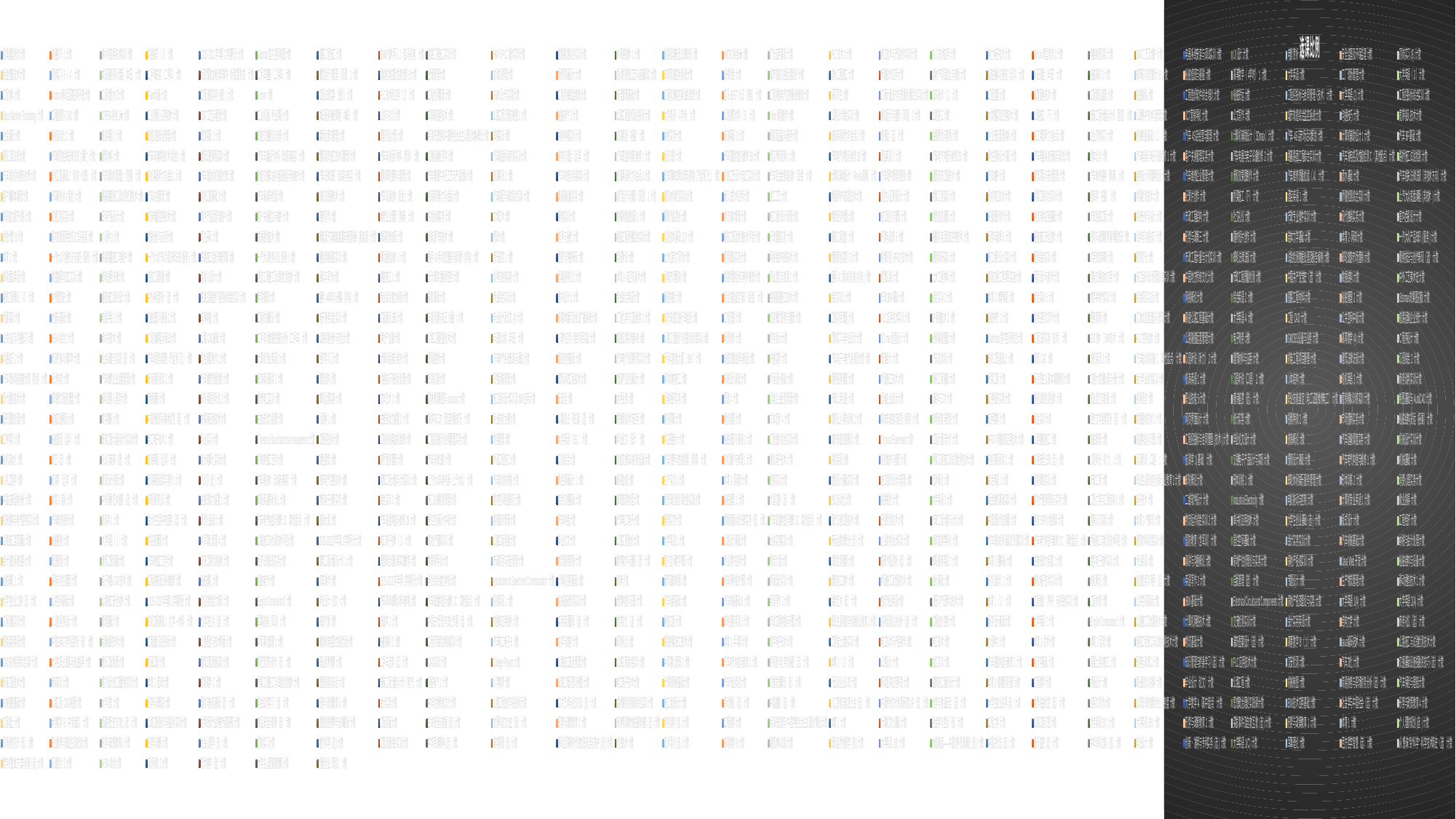

### Chart: 选课比例

| Category |  |
|---|---|
| 道具模型制作 计数 | 0.00010610079575596818 |
| 沟通技巧1 计数 | 0.00010610079575596818 |
| 单片机应用技术实训 计数 | 0.00010610079575596818 |
| 沟通技巧（3） 计数 | 0.00010610079575596818 |
| 2020-2021学年第2学期积分 计数 | 0.00010610079575596818 |
| Autocad室内空间制图 计数 | 0.00010610079575596818 |
| 道路工程施工 计数 | 0.00010610079575596818 |
| BMW技术导入2（宝马机电） 计数 | 0.00010610079575596818 |
| 道路工程施工实训 计数 | 0.00010610079575596818 |
| HMI与PLC操作实训 计数 | 0.00010610079575596818 |
| 道路勘测综合实训 计数 | 0.00010610079575596818 |
| IP网络技术1 计数 | 0.00010610079575596818 |
| 道路运输安全法律法规 计数 | 0.00010610079575596818 |
| MICRO系统★ 计数 | 0.00010610079575596818 |
| 灯光应用基础 计数 | 0.00010610079575596818 |
| PLC技术2 计数 | 0.00010610079575596818 |
| 电工技术与产品制作实训 计数 | 0.00010610079575596818 |
| PLC技术应用 计数 | 0.00010610079575596818 |
| 电力电子技术 计数 | 0.00010610079575596818 |
| Rhion 模型制作2 计数 | 0.00010610079575596818 |
| 电路制图实训 计数 | 0.00010610079575596818 |
| SMT工艺及维护 计数 | 0.00010610079575596818 |
| 电器系统安装与调试实训 计数 | 0.00010610079575596818 |
| UI设计 计数 | 0.00010610079575596818 |
| 电影赏析 计数 | 0.00010610079575596818 |
| 安全监理及环保监理 计数 | 0.00010610079575596818 |
| 顶岗实习(8) 计数 | 0.00010610079575596818 |
| 钣金修复技术 计数 | 0.00010610079575596818 |
| 顶岗实习6（4） 计数 | 0.00010610079575596818 |
| 本田服务顾问流程（本田） 计数 | 0.00010610079575596818 |
| 二手车拍卖（二手车） 计数 | 0.00010610079575596818 |
| 标致雪铁龙电动车模块（标致雪铁龙） 计数 | 0.00010610079575596818 |
| 二手车整备（二手车） 计数 | 0.00010610079575596818 |
| 餐饮运行与管理（双语）1 计数 | 0.00010610079575596818 |
| 发动机电控及性能检测B 计数 | 0.00010610079575596818 |
| 仓储管理 计数 | 0.00010610079575596818 |
| 发动机原理 计数 | 0.00010610079575596818 |
| 场景原画设计 计数 | 0.00010610079575596818 |
| 发动机铸造工艺与装备调试 计数 | 0.00010610079575596818 |
| 车辆驾驶控制系统 计数 | 0.00010610079575596818 |
| 法律综合 计数 | 0.00010610079575596818 |
| 城市轨道交通运营组织 计数 | 0.00010610079575596818 |
| 防水工程施工 计数 | 0.00010610079575596818 |
| 传感技术应用 计数 | 0.00010610079575596818 |
| 房地产项目选址与规划 计数 | 0.00010610079575596818 |
| 船舶操纵与避碰（远洋） 计数 | 0.00010610079575596818 |
| 丰田底盘（丰田） 计数 | 0.00010610079575596818 |
| 船舶辅机3 计数 | 0.00010610079575596818 |
| 概率论与数理统计B 计数 | 0.00010610079575596818 |
| 船舶值班与避碰 计数 | 0.00010610079575596818 |
| 高等数学（4学时）1 计数 | 0.00010610079575596818 |
| 大学英语 计数 | 0.00010610079575596818 |
| 工厂现场管理 计数 | 0.00010610079575596818 |
| 大学英语（3） 计数 | 0.00010610079575596818 |
| 工程材料 计数 | 0.00010610079575596818 |
| Android移动互联应用开发 计数 | 0.00010610079575596818 |
| 工程地质水文 计数 | 0.00010610079575596818 |
| Flash动画 计数 | 0.00010610079575596818 |
| 工程法规实务(造价) 计数 | 0.00010610079575596818 |
| lumion 计数 | 0.00010610079575596818 |
| 工程法规实务（造价） 计数 | 0.00010610079575596818 |
| PLC技术及应用（2） 计数 | 0.00010610079575596818 |
| 工程合同管理 计数 | 0.00010610079575596818 |
| SMB设计与实践 计数 | 0.00010610079575596818 |
| 工程机械底盘维修 计数 | 0.00010610079575596818 |
| 安全管理基础 计数 | 0.00010610079575596818 |
| 工程机械电控柴油机维修 计数 | 0.00010610079575596818 |
| 宝马BEST-认证（机电） 计数 | 0.00010610079575596818 |
| 工程机械电气控制系统维修 计数 | 0.00010610079575596818 |
| 采风写生 计数 | 0.00010610079575596818 |
| 工程计量支付与质量检测综合实训 计数 | 0.00010610079575596818 |
| 叉车操作（3） 计数 | 0.00010610079575596818 |
| 工程监理 计数 | 0.00010610079575596818 |
| 成套配电技术 计数 | 0.00010610079575596818 |
| 工程建设监理 计数 | 0.00010610079575596818 |
| 船舶操纵 计数 | 0.00010610079575596818 |
| 工程造价软件综合培训 计数 | 0.00010610079575596818 |
| 船舶货运 计数 | 0.00010610079575596818 |
| 工程招投标与合同管理（技术） 计数 | 0.00010610079575596818 |
| 大学英语(2) 计数 | 0.00010610079575596818 |
| 工程招投标综合实训 计数 | 0.00010610079575596818 |
| Basic Machine Technology 计数 | 0.00010610079575596818 |
| 工程制图与CAD 计数 | 0.00010610079575596818 |
| OPERA系统1★ 计数 | 0.00010610079575596818 |
| 工业机器人应用技术 计数 | 0.00010610079575596818 |
| SMT工艺与管理 计数 | 0.00010610079575596818 |
| 工业机器人专业英语 计数 | 0.00010610079575596818 |
| 本田服务系统课程（本田） 计数 | 0.00010610079575596818 |
| 公关与礼仪 计数 | 0.00010610079575596818 |
| 车联网应用技术 计数 | 0.00010610079575596818 |
| 公路工程识图与制图1 计数 | 0.00010610079575596818 |
| 船舶电气3 计数 | 0.00010610079575596818 |
| 公路工程造价及招投标 计数 | 0.00010610079575596818 |
| 大学英语（4学分） 计数 | 0.00010610079575596818 |
| 公路建筑材料（5） 计数 | 0.00010610079575596818 |
| rhino模型制作 计数 | 0.00010610079575596818 |
| 公路设计综合实训 计数 | 0.00010610079575596818 |
| 餐饮运行与管理（双语）2 计数 | 0.00010610079575596818 |
| 公路施工 计数 | 0.00010610079575596818 |
| 大数据实现应用技术 计数 | 0.00010610079575596818 |
| 公路施工（下） 计数 | 0.00010610079575596818 |
| 安装工程计量与计价（管道） 计数 | 0.00010610079575596818 |
| 公路养护技术与管理 计数 | 0.00010610079575596818 |
| ICT营销导论 计数 | 0.00010610079575596818 |
| 公文写作 计数 | 0.00010610079575596818 |
| 城市轨道综合监控系统 计数 | 0.00010610079575596818 |
| 沟通技巧 计数 | 0.00010610079575596818 |
| 宽带接入技术 计数 | 0.00010610079575596818 |
| 社会调研 计数 | 0.00010610079575596818 |
| 轮机自动化2 计数 | 0.00010610079575596818 |
| 旅游英语1 计数 | 0.00010610079575596818 |
| 轨道交通安全管理 计数 | 0.00010610079575596818 |
| 旅游英语2 计数 | 0.00010610079575596818 |
| 轨道交通通信与信号 计数 | 0.00010610079575596818 |
| 卖场运营与管理 计数 | 0.00010610079575596818 |
| 国际货运代理 计数 | 0.00010610079575596818 |
| 毛泽东思想和中国特色社会主义理论体系概论 计数 | 0.00010610079575596818 |
| 焊接实训 计数 | 0.00010610079575596818 |
| 纳税申报实训 计数 | 0.00010610079575596818 |
| 航海英语（拓展） 计数 | 0.00010610079575596818 |
| 纳税实务 计数 | 0.00010610079575596818 |
| 航海英语3 计数 | 0.00010610079575596818 |
| 葡萄酒品鉴与服务 计数 | 0.00010610079575596818 |
| 航海英语听力与会话2 计数 | 0.00010610079575596818 |
| 普通话（选） 计数 | 0.00010610079575596818 |
| 会展策划与营销 计数 | 0.00010610079575596818 |
| 企业安全管理体系 计数 | 0.00010610079575596818 |
| 机工英语听力与会话 计数 | 0.00010610079575596818 |
| 企业顶岗实习 计数 | 0.00010610079575596818 |
| 机械制造基础（1） 计数 | 0.00010610079575596818 |
| 汽车4S店经营与管理 计数 | 0.00010610079575596818 |
| 计算机辅助设计（3Dmax） 计数 | 0.00010610079575596818 |
| 汽车4S店市场活动策划 计数 | 0.00010610079575596818 |
| 计算机辅助设计1 计数 | 0.00010610079575596818 |
| 汽车BP基础 计数 | 0.00010610079575596818 |
| 建设工程法规 计数 | 0.00010610079575596818 |
| 汽车保险相关法律法规(保险) 计数 | 0.00010610079575596818 |
| 建筑材料 计数 | 0.00010610079575596818 |
| 汽车车身焊接技术(钣金) 计数 | 0.00010610079575596818 |
| 建筑识图课程实训 计数 | 0.00010610079575596818 |
| 汽车车身运行材料（改装与美容） 计数 | 0.00010610079575596818 |
| 建筑装饰施工技术及管理 计数 | 0.00010610079575596818 |
| 汽车车身运行材料（喷涂） 计数 | 0.00010610079575596818 |
| 交通运输经济学 计数 | 0.00010610079575596818 |
| 汽车底盘拆装专周实训 计数 | 0.00010610079575596818 |
| 结构与货运（远洋） 计数 | 0.00010610079575596818 |
| 汽车底盘构造与维修1 计数 | 0.00010610079575596818 |
| 经济法规 计数 | 0.00010610079575596818 |
| 汽车底盘构造与维修1B 计数 | 0.00010610079575596818 |
| 酒店市场营销☆ 计数 | 0.00010610079575596818 |
| 汽车电气构造与维修1B 计数 | 0.00010610079575596818 |
| 酒店英语2 计数 | 0.00010610079575596818 |
| 汽车电气构造与维修2B 计数 | 0.00010610079575596818 |
| 居住空间设计初级 计数 | 0.00010610079575596818 |
| 汽车电器系统安装与调试 计数 | 0.00010610079575596818 |
| 剧本创作 计数 | 0.00010610079575596818 |
| 汽车电器与电子设备检修1 计数 | 0.00010610079575596818 |
| 客户关系管理实务 计数 | 0.00010610079575596818 |
| 汽车电器与电子设备检修2 计数 | 0.00010610079575596818 |
| 路基路面工程综合实训 计数 | 0.00010610079575596818 |
| 汽车发电控及性能检测C（其他起点） 计数 | 0.00010610079575596818 |
| 路桥施工试验检测 计数 | 0.00010610079575596818 |
| 汽车发动机构造与检修 计数 | 0.00010610079575596818 |
| 轮机工程基础2（机构+仪表） 计数 | 0.00010610079575596818 |
| 汽车发动机管理上（竞赛） 计数 | 0.00010610079575596818 |
| 轮机英语听力与会话1 计数 | 0.00010610079575596818 |
| 汽车发动机机械及检修 计数 | 0.00010610079575596818 |
| 轨道交通车站机电设备运行与维护 计数 | 0.00010610079575596818 |
| 汽车法律法规（改装与美容） 计数 | 0.00010610079575596818 |
| 国际邮轮服务与管理 计数 | 0.00010610079575596818 |
| 汽车覆盖件冲压工艺与产品检验 计数 | 0.00010610079575596818 |
| 航海英语2 计数 | 0.00010610079575596818 |
| 汽车构造与拆装实训 计数 | 0.00010610079575596818 |
| 航海英语听力与会话3 计数 | 0.00010610079575596818 |
| 汽车简单故障诊断与排除（汽运专门化） 计数 | 0.00010610079575596818 |
| 机械工艺设计与加工实训 计数 | 0.00010610079575596818 |
| 汽车铝合金修复技术（钣金） 计数 | 0.00010610079575596818 |
| 计算机辅助设计（Revita建模） 计数 | 0.00010610079575596818 |
| 汽车配件管理与营销 计数 | 0.00010610079575596818 |
| 建筑安防工程技术 计数 | 0.00010610079575596818 |
| 汽车维护 计数 | 0.00010610079575596818 |
| 建筑项目与安全管理 计数 | 0.00010610079575596818 |
| 汽车维修接待（精典） 计数 | 0.00010610079575596818 |
| 结构设计原理课程设计 计数 | 0.00010610079575596818 |
| 汽车维修企业管理 计数 | 0.00010610079575596818 |
| 景观效果图制作 计数 | 0.00010610079575596818 |
| 汽车维修质量检验（4） 计数 | 0.00010610079575596818 |
| 酒水基础 计数 | 0.00010610079575596818 |
| 汽车相关法律法规（非技术方向） 计数 | 0.00010610079575596818 |
| 客户端脚本编程 计数 | 0.00010610079575596818 |
| 汽车新技术(保险) 计数 | 0.00010610079575596818 |
| 路基路面施工及试验检测技术 计数 | 0.00010610079575596818 |
| 汽车站务管理 计数 | 0.00010610079575596818 |
| 轮机工程基础3 计数 | 0.00010610079575596818 |
| 汽车装调与检验 计数 | 0.00010610079575596818 |
| 轨道交通新技术 计数 | 0.00010610079575596818 |
| 汽车装潢技术(钣金) 计数 | 0.00010610079575596818 |
| 航海英语听力与会话 计数 | 0.00010610079575596818 |
| 汽车装配与调试综合实训 计数 | 0.00010610079575596818 |
| 集装箱运输实务 计数 | 0.00010610079575596818 |
| 前厅运行与管理（双语）2 计数 | 0.00010610079575596818 |
| 建筑材料检测实训 计数 | 0.00010610079575596818 |
| 嵌入式技术应用 计数 | 0.00010610079575596818 |
| 金工工艺 计数 | 0.00010610079575596818 |
| 桥涵养护与加固技术 计数 | 0.00010610079575596818 |
| 居住小区景观设计 计数 | 0.00010610079575596818 |
| 桥梁工程实训 计数 | 0.00010610079575596818 |
| 轮机电工技术 计数 | 0.00010610079575596818 |
| 桥梁工程综合实训 计数 | 0.00010610079575596818 |
| 航海学（拓展） 计数 | 0.00010610079575596818 |
| 桥梁检测技术 计数 | 0.00010610079575596818 |
| 纪录片创作 计数 | 0.00010610079575596818 |
| 桥梁施工（下） 计数 | 0.00010610079575596818 |
| 酒店英语1 计数 | 0.00010610079575596818 |
| 桥隧检测综合实训 计数 | 0.00010610079575596818 |
| 上汽大众底盘课程(非技术) 计数 | 0.00010610079575596818 |
| 求职能力提升训练 计数 | 0.00010610079575596818 |
| 交通工程实务 计数 | 0.00010610079575596818 |
| 日用产品设计 计数 | 0.00010610079575596818 |
| 机床电器控制技术 计数 | 0.00010610079575596818 |
| 软件产品运营与维护 计数 | 0.00010610079575596818 |
| 客户关系建立与维护 计数 | 0.00010610079575596818 |
| 商务写作 计数 | 0.00010610079575596818 |
| 维修企业管理（精典） 计数 | 0.00010610079575596818 |
| 综合运输实务 计数 | 0.00010610079575596818 |
| 文体艺术 计数 | 0.00010610079575596818 |
| 摄像实训 计数 | 0.00010610079575596818 |
| 物联网数据处理1 计数 | 0.00010610079575596818 |
| 摄影作品赏析 计数 | 0.00010610079575596818 |
| 物流成本管理 计数 | 0.00010610079575596818 |
| 施工组织设计原理 计数 | 0.00010610079575596818 |
| 物流经济地理 计数 | 0.00010610079575596818 |
| 施工组织与管理 计数 | 0.00010610079575596818 |
| 物流信息管理 计数 | 0.00010610079575596818 |
| 矢量图形制作 计数 | 0.00010610079575596818 |
| 物流与供应链基础 计数 | 0.00010610079575596818 |
| 市政道路工程 计数 | 0.00010610079575596818 |
| 系统分析与设计 计数 | 0.00010610079575596818 |
| 市政工程结构 计数 | 0.00010610079575596818 |
| 社交礼仪 计数 | 0.00010610079575596818 |
| 市政专业软件实训 计数 | 0.00010610079575596818 |
| 现代推销实务 计数 | 0.00010610079575596818 |
| 室内色彩设计 计数 | 0.00010610079575596818 |
| 线性代数B 计数 | 0.00010610079575596818 |
| 室内效果图手绘技法之马克笔 计数 | 0.00010610079575596818 |
| 小语种3 计数 | 0.00010610079575596818 |
| 数据分析与应用 计数 | 0.00010610079575596818 |
| 写生采风 计数 | 0.00010610079575596818 |
| 数据通信技术 计数 | 0.00010610079575596818 |
| 新能源汽车储能装置与管理系统(新能源) 计数 | 0.00010610079575596818 |
| 数码影像处理 计数 | 0.00010610079575596818 |
| 新能源汽车技术 计数 | 0.00010610079575596818 |
| 思政 计数 | 0.00010610079575596818 |
| 信号与系统 计数 | 0.00010610079575596818 |
| 隧道工程测量综合实训 计数 | 0.00010610079575596818 |
| 信息技术基础1(2) 计数 | 0.00010610079575596818 |
| 隧道工程及检测技术评定 计数 | 0.00010610079575596818 |
| 行政管理实务 计数 | 0.00010610079575596818 |
| 隧道工程造价 计数 | 0.00010610079575596818 |
| 形势与政策5 计数 | 0.00010610079575596818 |
| 隧道机电及组态控制技术 计数 | 0.00010610079575596818 |
| 形势与政策6 计数 | 0.00010610079575596818 |
| 隧道施工安全技术 计数 | 0.00010610079575596818 |
| 形势与政策教育春季重修班 计数 | 0.00010610079575596818 |
| 谈判与沟通技巧 计数 | 0.00010610079575596818 |
| 形势与政策三 计数 | 0.00010610079575596818 |
| 题材短片创作 计数 | 0.00010610079575596818 |
| 岩体力学基础 计数 | 0.00010610079575596818 |
| 体育2-网球 计数 | 0.00010610079575596818 |
| 一汽大众产品知识(服务) 计数 | 0.00010610079575596818 |
| 体育3 计数 | 0.00010610079575596818 |
| 一汽大众沟通方法与技巧(服务) 计数 | 0.00010610079575596818 |
| 铁路路基施工与维护 计数 | 0.00010610079575596818 |
| 一汽大众汽车涉及法律法规(服务) 计数 | 0.00010610079575596818 |
| 铁路施工组织与概预算 计数 | 0.00010610079575596818 |
| 一汽大众商务礼仪(服务) 计数 | 0.00010610079575596818 |
| 通信网络组态实训 计数 | 0.00010610079575596818 |
| 移动通信技术2 计数 | 0.00010610079575596818 |
| 通用A3手动变速器与驱动桥(机电) 计数 | 0.00010610079575596818 |
| 音乐鉴赏1 计数 | 0.00010610079575596818 |
| 透视与快速表现 计数 | 0.00010610079575596818 |
| 英语听说 计数 | 0.00010610079575596818 |
| 土木应用文写作 计数 | 0.00010610079575596818 |
| 营销策划实务 计数 | 0.00010610079575596818 |
| 网络综合布线技术 计数 | 0.00010610079575596818 |
| 营销策划实务(3) 计数 | 0.00010610079575596818 |
| 射频识别(RFID)技术 计数 | 0.00010610079575596818 |
| 营销调研实训 计数 | 0.00010610079575596818 |
| 施工组织设计实训 计数 | 0.00010610079575596818 |
| 营销综合实训 计数 | 0.00010610079575596818 |
| 实用旅游审美 计数 | 0.00010610079575596818 |
| 影视灯光 计数 | 0.00010610079575596818 |
| 市政工程计量与计价实训 计数 | 0.00010610079575596818 |
| 邮轮法律法规 计数 | 0.00010610079575596818 |
| 试验检测数据处理及报告编制 计数 | 0.00010610079575596818 |
| 邮轮旅游市场营销 计数 | 0.00010610079575596818 |
| 蜀绣技法与创作表现（选） 计数 | 0.00010610079575596818 |
| 邮轮面试英语 计数 | 0.00010610079575596818 |
| 数控编程与加工实训 计数 | 0.00010610079575596818 |
| 邮轮适用法律 计数 | 0.00010610079575596818 |
| 隧道工程测量 计数 | 0.00010610079575596818 |
| 游戏UI设计 计数 | 0.00010610079575596818 |
| 隧道工程施工及试验检测技术 计数 | 0.00010610079575596818 |
| 阅读与写作 计数 | 0.00010610079575596818 |
| 隧道施工1 计数 | 0.00010610079575596818 |
| 云计算综合案例应用 计数 | 0.00010610079575596818 |
| 谈判与推销实务 计数 | 0.00010610079575596818 |
| 运输服务礼仪 计数 | 0.00010610079575596818 |
| 体育2-自卫防身术 计数 | 0.00010610079575596818 |
| 运输市场营销 计数 | 0.00010610079575596818 |
| 铁路桥隧检测与养护维修 计数 | 0.00010610079575596818 |
| 职业定位与发展2 计数 | 0.00010610079575596818 |
| 通用A1发动机机械(机电) 计数 | 0.00010610079575596818 |
| 智慧公路 计数 | 0.00010610079575596818 |
| 土木工程材料 计数 | 0.00010610079575596818 |
| 智能交通工程项目实施 计数 | 0.00010610079575596818 |
| 网页设计与制作 计数 | 0.00010610079575596818 |
| 智能交通技术应用 计数 | 0.00010610079575596818 |
| 施工组织设计原理综合实训 计数 | 0.00010610079575596818 |
| 中国地方传统文化 计数 | 0.00010610079575596818 |
| 市政工程质量检测 计数 | 0.00010610079575596818 |
| 中国共产党党史（选） 计数 | 0.00010610079575596818 |
| 数据结构 计数 | 0.00010610079575596818 |
| 中外工艺美术史 计数 | 0.00010610079575596818 |
| 隧道工程概论（4） 计数 | 0.00010610079575596818 |
| 中外建筑史 计数 | 0.00010610079575596818 |
| 隧道施工组织设计 计数 | 0.00010610079575596818 |
| 中外神话赏析（选） 计数 | 0.00010610079575596818 |
| 铁路工程造价与招投标综合实训 计数 | 0.00010610079575596818 |
| 专项摄影 计数 | 0.00010610079575596818 |
| 通用A4转向与悬架(机电) 计数 | 0.00010610079575596818 |
| 专业综合能力训练 计数 | 0.00010610079575596818 |
| 摄影基础 计数 | 0.00010610079575596818 |
| 专业综合实训 计数 | 0.00010610079575596818 |
| 室内设计2 计数 | 0.00010610079575596818 |
| 专业综合英语 计数 | 0.00010610079575596818 |
| 隧道构造 计数 | 0.00010610079575596818 |
| 综合技能鉴定培训（钣金） 计数 | 0.00010610079575596818 |
| 铁路隧道施工技术 计数 | 0.00010610079575596818 |
| 综合实训1 计数 | 0.00010610079575596818 |
| 市政BIM基础 计数 | 0.00010610079575596818 |
| 综合实训2 计数 | 0.00010610079575596818 |
| 体育2-体育舞蹈 计数 | 0.00010610079575596818 |
| 综合实训5 计数 | 0.00010610079575596818 |
| 数字钟制作实训 计数 | 0.00010610079575596818 |
| 综合项目实战 计数 | 0.00010610079575596818 |
| 网络概论 计数 | 0.00010610079575596818 |
| 综合英语2 计数 | 0.00010610079575596818 |
| 道路工程材料 计数 | 0.00021220159151193635 |
| 船舶管理2 计数 | 0.00021220159151193635 |
| 3dsmax效果图初级 计数 | 0.00021220159151193635 |
| 测量实训 计数 | 0.00021220159151193635 |
| 地基与基础 计数 | 0.00021220159151193635 |
| 电脑手绘2 计数 | 0.00021220159151193635 |
| 船舶值班与避碰2 计数 | 0.00021220159151193635 |
| 车辆构造 计数 | 0.00021220159151193635 |
| 工程机械概论 计数 | 0.00021220159151193635 |
| 电子商务综合实训 计数 | 0.00021220159151193635 |
| 工程建设法规 计数 | 0.00021220159151193635 |
| 车身测量与校正(钣金) 计数 | 0.00021220159151193635 |
| 毕业设计及论文(4) 计数 | 0.00021220159151193635 |
| 多媒体展示及会议广播系统 计数 | 0.00021220159151193635 |
| 工程力学与工程结构2 计数 | 0.00021220159151193635 |
| 城市轨道交通行车组织 计数 | 0.00021220159151193635 |
| 工程识图 计数 | 0.00021220159151193635 |
| 饭店餐饮服务与管理 计数 | 0.00021220159151193635 |
| 工程项目管理 计数 | 0.00021220159151193635 |
| PLC应用技术实训 计数 | 0.00021220159151193635 |
| IP网络技术2 计数 | 0.00021220159151193635 |
| 船舶电气2 计数 | 0.00021220159151193635 |
| 财经应用文写作 计数 | 0.00021220159151193635 |
| 服务营销 计数 | 0.00021220159151193635 |
| 工地试验室建设与管理 计数 | 0.00021220159151193635 |
| 高速公路工程基础 计数 | 0.00021220159151193635 |
| 大学英语4 计数 | 0.00021220159151193635 |
| 工程CAD 计数 | 0.00021220159151193635 |
| 公共空间中级 计数 | 0.00021220159151193635 |
| 道路运输企业统计 计数 | 0.00021220159151193635 |
| 公关礼仪与沟通技巧 计数 | 0.00021220159151193635 |
| HSK4综合2 计数 | 0.00021220159151193635 |
| 单片机技术 计数 | 0.00021220159151193635 |
| C语言编程与调试 计数 | 0.00021220159151193635 |
| 公路CAD基础 计数 | 0.00021220159151193635 |
| 二手车大数据挖掘与分析（二手车） 计数 | 0.00021220159151193635 |
| 公路病害分析与防治 计数 | 0.00021220159151193635 |
| 房地产金融 计数 | 0.00021220159151193635 |
| 公路工程测量技术 计数 | 0.00021220159151193635 |
| 丰田发动机（丰田） 计数 | 0.00021220159151193635 |
| (软件应用)综合项目实战 计数 | 0.00021220159151193635 |
| 高速公路机电系统 计数 | 0.00021220159151193635 |
| 公路工程造价与招投标综合实训 计数 | 0.00021220159151193635 |
| 场景制作 计数 | 0.00021220159151193635 |
| 财务会计 计数 | 0.00021220159151193635 |
| 顶岗实习与毕业设计 计数 | 0.00021220159151193635 |
| 3D max造型设计 计数 | 0.00021220159151193635 |
| 分销渠道管理 计数 | 0.00021220159151193635 |
| Sketchup室内空间表达 计数 | 0.00021220159151193635 |
| 工程法规实务（技术） 计数 | 0.00021220159151193635 |
| GIS技术（BIM技术） 计数 | 0.00021220159151193635 |
| PLC控制技术 计数 | 0.00021220159151193635 |
| 公路隧道运营管理 计数 | 0.00021220159151193635 |
| 电子商务 计数 | 0.00021220159151193635 |
| GMDSS设备与业务 计数 | 0.00021220159151193635 |
| 高等数学(4) 计数 | 0.00021220159151193635 |
| C程序设计 计数 | 0.00021220159151193635 |
| 沟通技巧2 计数 | 0.00021220159151193635 |
| 航海气象与海洋学 计数 | 0.00021220159151193635 |
| 社会调查与实践（选） 计数 | 0.00021220159151193635 |
| 汽车保险与理赔（汽运专门化） 计数 | 0.00021220159151193635 |
| 角色模型制作1 计数 | 0.00021220159151193635 |
| 计算机专业英语2 计数 | 0.00021220159151193635 |
| 经济学入门 计数 | 0.00021220159151193635 |
| 计算机组装与维护 计数 | 0.00021220159151193635 |
| 景观植物 计数 | 0.00021220159151193635 |
| 汽车电气系统安装与调试 计数 | 0.00021220159151193635 |
| 酒店财务基础 计数 | 0.00021220159151193635 |
| 汽车电气线路专周实训 计数 | 0.00021220159151193635 |
| 环保与智能大厦（BIM） 计数 | 0.00021220159151193635 |
| 轨道交通站场与枢纽 计数 | 0.00021220159151193635 |
| 快递实务 计数 | 0.00021220159151193635 |
| 汽车电子与电气系统及检修 计数 | 0.00021220159151193635 |
| 管理会计 计数 | 0.00021220159151193635 |
| 汽车发动机 计数 | 0.00021220159151193635 |
| 轮机工程基础2 计数 | 0.00021220159151193635 |
| 建筑CAD 计数 | 0.00021220159151193635 |
| 轮机英语2 计数 | 0.00021220159151193635 |
| 汽车发动机机械C（其他起点） 计数 | 0.00021220159151193635 |
| 汉语听说（听力）2 计数 | 0.00021220159151193635 |
| 建筑材料与应用 计数 | 0.00021220159151193635 |
| 机电工程项目管理 计数 | 0.00021220159151193635 |
| 建筑法律法规 计数 | 0.00021220159151193635 |
| 汉语综合2 计数 | 0.00021220159151193635 |
| 汽车喷涂岗前技能专周（喷涂） 计数 | 0.00021220159151193635 |
| 设计构成 计数 | 0.00021220159151193635 |
| 汽车维修企业运营管理 计数 | 0.00021220159151193635 |
| 航海英语阅读2 计数 | 0.00021220159151193635 |
| 汽车维修质量检验 计数 | 0.00021220159151193635 |
| 航海英语阅读3 计数 | 0.00021220159151193635 |
| 建筑结构 计数 | 0.00021220159151193635 |
| 沟通技巧与投诉处理 计数 | 0.00021220159151193635 |
| 航海仪器 计数 | 0.00021220159151193635 |
| 货物运输管理 计数 | 0.00021220159151193635 |
| 建筑消防工程技术 计数 | 0.00021220159151193635 |
| 旅游产品包装设计 计数 | 0.00021220159151193635 |
| 砌体结构施工 计数 | 0.00021220159151193635 |
| 机械设计基础 计数 | 0.00021220159151193635 |
| 桥涵设计基础 计数 | 0.00021220159151193635 |
| 酒吧服务管理 计数 | 0.00021220159151193635 |
| 桥涵施工技术 计数 | 0.00021220159151193635 |
| 轮机工程基础 计数 | 0.00021220159151193635 |
| 桥梁工程 计数 | 0.00021220159151193635 |
| 马克思主义基本原理概论 计数 | 0.00021220159151193635 |
| 交通大数据处理与分析 计数 | 0.00021220159151193635 |
| 会计毕业综合实训 计数 | 0.00021220159151193635 |
| 航海英语1 计数 | 0.00021220159151193635 |
| 汉语听说（口语）2 计数 | 0.00021220159151193635 |
| 人体结构 计数 | 0.00021220159151193635 |
| 轮机英语3 计数 | 0.00021220159151193635 |
| 商务谈判实训 计数 | 0.00021220159151193635 |
| 现代通信技术 计数 | 0.00021220159151193635 |
| 邮轮餐饮服务管理 计数 | 0.00021220159151193635 |
| 邮轮服务心理学 计数 | 0.00021220159151193635 |
| 网络营销 计数 | 0.00021220159151193635 |
| 邮轮英语视听说2 计数 | 0.00021220159151193635 |
| 维修电工实训 计数 | 0.00021220159151193635 |
| 邮轮运营实务 计数 | 0.00021220159151193635 |
| 文体艺术3 计数 | 0.00021220159151193635 |
| 园林景观制图与autocad 计数 | 0.00021220159151193635 |
| 施工组织设计实训及BIM应用 计数 | 0.00021220159151193635 |
| 云安全 计数 | 0.00021220159151193635 |
| 水手业务 计数 | 0.00021220159151193635 |
| 运输经济实务 计数 | 0.00021220159151193635 |
| 思政4 计数 | 0.00021220159151193635 |
| 运输企业经营管理 计数 | 0.00021220159151193635 |
| 市政公用设施 计数 | 0.00021220159151193635 |
| 运输企业统计 计数 | 0.00021220159151193635 |
| 演讲与口才 计数 | 0.00021220159151193635 |
| 证券投资实务 计数 | 0.00021220159151193635 |
| 隧道试验检测技术 计数 | 0.00021220159151193635 |
| 职业定位与发展 计数 | 0.00021220159151193635 |
| 视听语言 计数 | 0.00021220159151193635 |
| 职业技能5 计数 | 0.00021220159151193635 |
| 唐诗鉴赏（选） 计数 | 0.00021220159151193635 |
| 职业技能鉴定（电工证或维修电工） 计数 | 0.00021220159151193635 |
| 营销模拟训练实训 计数 | 0.00021220159151193635 |
| 制图基础与AutoCAD 计数 | 0.00021220159151193635 |
| 图形图像处理 计数 | 0.00021220159151193635 |
| 智能交通概论 计数 | 0.00021220159151193635 |
| 数字雕刻 计数 | 0.00021220159151193635 |
| 中国传统民间美术欣赏（选） 计数 | 0.00021220159151193635 |
| 物联网应用技术 计数 | 0.00021220159151193635 |
| 主推进动力装置 计数 | 0.00021220159151193635 |
| 小语种1 计数 | 0.00021220159151193635 |
| 主推进动力装置3 计数 | 0.00021220159151193635 |
| 演讲与口才（酒店沟通技巧） 计数 | 0.00021220159151193635 |
| 专业技能大赛 计数 | 0.00021220159151193635 |
| 以案说法-刑法篇（选） 计数 | 0.00021220159151193635 |
| 数据库技术与应用 计数 | 0.00021220159151193635 |
| 影视剪辑 计数 | 0.00021220159151193635 |
| 通信原理 计数 | 0.00021220159151193635 |
| 文体艺术4 计数 | 0.00021220159151193635 |
| 准职业人导向训练2 计数 | 0.00021220159151193635 |
| 事故车查勘与定损(保险) 计数 | 0.00021220159151193635 |
| 市场调查与预测 计数 | 0.00021220159151193635 |
| 应用数学 计数 | 0.00021220159151193635 |
| 综合实训 计数 | 0.00021220159151193635 |
| 西方文学经典赏析（选） 计数 | 0.00021220159151193635 |
| 数据通信技术2 计数 | 0.00021220159151193635 |
| 网页界面设计 计数 | 0.00021220159151193635 |
| 统计实务 计数 | 0.00021220159151193635 |
| 视频特效2 计数 | 0.00021220159151193635 |
| 市场营销实务 计数 | 0.00021220159151193635 |
| 船舶结构货运（拓展） 计数 | 0.0003183023872679045 |
| 工种实训 计数 | 0.0003183023872679045 |
| 船舶管理（远洋） 计数 | 0.0003183023872679045 |
| 安装工程计量与计价实训 计数 | 0.0003183023872679045 |
| 电工电子技术2 计数 | 0.0003183023872679045 |
| 毕业实习 计数 | 0.0003183023872679045 |
| Tolerance fit and technical measurement 计数 | 0.0003183023872679045 |
| 工程招投标 计数 | 0.0003183023872679045 |
| 工程机械柴油机维修 计数 | 0.0003183023872679045 |
| 工程招投标与合同管理实务 计数 | 0.0003183023872679045 |
| 财务管理 计数 | 0.0003183023872679045 |
| 大学英语（ESL） 计数 | 0.0003183023872679045 |
| 毕业论文（设计） 计数 | 0.0003183023872679045 |
| 供应链会计 计数 | 0.0003183023872679045 |
| 船舶值班与避碰1 计数 | 0.0003183023872679045 |
| 工程造价综合实训 计数 | 0.0003183023872679045 |
| 城市轨道交通概论 计数 | 0.0003183023872679045 |
| Physical Experiment 计数 | 0.0003183023872679045 |
| 工程计量与计价 计数 | 0.0003183023872679045 |
| RFID与数据库应用技术 计数 | 0.0003183023872679045 |
| 公路隧道施工 计数 | 0.0003183023872679045 |
| 船舶管理 计数 | 0.0003183023872679045 |
| 道路构造与识图 计数 | 0.0003183023872679045 |
| 工程招投标与合同管理(技术) 计数 | 0.0003183023872679045 |
| 毕业论文设计 计数 | 0.0003183023872679045 |
| 航海概论 计数 | 0.0003183023872679045 |
| 汽车运输调度实务 计数 | 0.0003183023872679045 |
| 机械设计实训 计数 | 0.0003183023872679045 |
| 轮机自动化 计数 | 0.0003183023872679045 |
| 漆艺（选） 计数 | 0.0003183023872679045 |
| 礼仪与审美（选） 计数 | 0.0003183023872679045 |
| 航海英语（远洋） 计数 | 0.0003183023872679045 |
| 会计电算化实训 计数 | 0.0003183023872679045 |
| 机械制造工艺学 计数 | 0.0003183023872679045 |
| 绿色建筑 计数 | 0.0003183023872679045 |
| 前厅服务管理 计数 | 0.0003183023872679045 |
| 汽车法律法规 计数 | 0.0003183023872679045 |
| 桥涵工程施工 计数 | 0.0003183023872679045 |
| 汉语综合 计数 | 0.0003183023872679045 |
| 轨道交通车站机电设备 计数 | 0.0003183023872679045 |
| 汽车使用与性能检测（精典） 计数 | 0.0003183023872679045 |
| 轮机维护与修理1 计数 | 0.0003183023872679045 |
| 模拟电子技术 计数 | 0.0003183023872679045 |
| 轮机英语 计数 | 0.0003183023872679045 |
| 轮机维护与修理 计数 | 0.0003183023872679045 |
| 桥梁工程施工及试验检测技术 计数 | 0.0003183023872679045 |
| 轮机英语阅读2 计数 | 0.0003183023872679045 |
| 交通安全法规(选) 计数 | 0.0003183023872679045 |
| 汉语听说（听力）1 计数 | 0.0003183023872679045 |
| 汉语听说（口语）1 计数 | 0.0003183023872679045 |
| 航海学1(基础） 计数 | 0.0003183023872679045 |
| 交通电子产品设计与实现 计数 | 0.0003183023872679045 |
| 景观设计高级 计数 | 0.0003183023872679045 |
| 汽车电气构造与维修1 计数 | 0.0003183023872679045 |
| 机械基础 计数 | 0.0003183023872679045 |
| 人机工程学 计数 | 0.0003183023872679045 |
| 航海学（远洋） 计数 | 0.0003183023872679045 |
| 景观设计初级 计数 | 0.0003183023872679045 |
| 航海英语阅读与写作1 计数 | 0.0003183023872679045 |
| 礼仪队(选) 计数 | 0.0003183023872679045 |
| 汽车新技术（改装与美容） 计数 | 0.0003183023872679045 |
| 机床电气控制技术 计数 | 0.0003183023872679045 |
| 建筑工程计量与计价实训 计数 | 0.0003183023872679045 |
| 上汽大众车身电器（上汽大众） 计数 | 0.0003183023872679045 |
| 汽车发动机机械 计数 | 0.0003183023872679045 |
| 角色原画设计1 计数 | 0.0003183023872679045 |
| 影视合成 计数 | 0.0003183023872679045 |
| 生产实训1 计数 | 0.0003183023872679045 |
| 体育2-羽毛球 计数 | 0.0003183023872679045 |
| 推销实训 计数 | 0.0003183023872679045 |
| 造型设计基础实训 计数 | 0.0003183023872679045 |
| 施工组织设计与管理 计数 | 0.0003183023872679045 |
| 艺术概论 计数 | 0.0003183023872679045 |
| 综合英语1 计数 | 0.0003183023872679045 |
| 营销策划实训 计数 | 0.0003183023872679045 |
| 市政工程 计数 | 0.0003183023872679045 |
| 职业生涯规划与创新创业教育2 计数 | 0.0003183023872679045 |
| 邮轮概论 计数 | 0.0003183023872679045 |
| 形体训练1 计数 | 0.0003183023872679045 |
| 邮轮休闲娱乐服务管理 计数 | 0.0003183023872679045 |
| 形体训练2 计数 | 0.0003183023872679045 |
| 消费心理实务 计数 | 0.0003183023872679045 |
| 中国古典园林分析 计数 | 0.0003183023872679045 |
| 体育2-游泳 计数 | 0.0003183023872679045 |
| 中外园林艺术鉴赏（选） 计数 | 0.0003183023872679045 |
| 邮轮服务礼仪 计数 | 0.0003183023872679045 |
| 主推进动力装置1 计数 | 0.0003183023872679045 |
| 邮轮英语视听说1 计数 | 0.0003183023872679045 |
| 物流电子商务实务 计数 | 0.0003183023872679045 |
| 综合实训3 计数 | 0.0003183023872679045 |
| 施工机械租赁管理 计数 | 0.0003183023872679045 |
| 室内空间制图规范 计数 | 0.0003183023872679045 |
| 综合交通基础 计数 | 0.0003183023872679045 |
| 邮轮旅游地理 计数 | 0.0003183023872679045 |
| 思想政治理论课社会实践 计数 | 0.0003183023872679045 |
| 船舶管理1 计数 | 0.0004244031830238727 |
| 大国交通（选） 计数 | 0.0004244031830238727 |
| 办公自动化 计数 | 0.0004244031830238727 |
| 报关报检 计数 | 0.0004244031830238727 |
| 大学英语3 计数 | 0.0004244031830238727 |
| 钣金维修基础实训 计数 | 0.0004244031830238727 |
| 房地产营销理论与实务 计数 | 0.0004244031830238727 |
| 工程力学与工程结构1 计数 | 0.0004244031830238727 |
| 电子技术 计数 | 0.0004244031830238727 |
| 二维软件设计 计数 | 0.0004244031830238727 |
| Industrial Electricity 计数 | 0.0004244031830238727 |
| 电机拖动与控制 计数 | 0.0004244031830238727 |
| 计算机专业英语1 计数 | 0.0004244031830238727 |
| 就业指导 计数 | 0.0004244031830238727 |
| 机床结构与电气控制实训 计数 | 0.0004244031830238727 |
| 汽车维修接待 计数 | 0.0004244031830238727 |
| 航海学1 计数 | 0.0004244031830238727 |
| 会计在生活中的应用（选） 计数 | 0.0004244031830238727 |
| 景观小品设计 计数 | 0.0004244031830238727 |
| 汽车电气构造与维修1C（其他起点） 计数 | 0.0004244031830238727 |
| 航海大意 计数 | 0.0004244031830238727 |
| 汽车底盘构造与维修2B 计数 | 0.0004244031830238727 |
| 居住空间设计中级 计数 | 0.0004244031830238727 |
| 客舱服务管理 计数 | 0.0004244031830238727 |
| 汽车构造 计数 | 0.0004244031830238727 |
| 汽车电工电子 计数 | 0.0004244031830238727 |
| 管理实务 计数 | 0.0004244031830238727 |
| 婚姻家庭纠纷法律实务（选） 计数 | 0.0004244031830238727 |
| 汽车底盘构造与维修1C（其他起点） 计数 | 0.0004244031830238727 |
| 现代交通工程技术 计数 | 0.0004244031830238727 |
| 无损检测技术 计数 | 0.0004244031830238727 |
| 市政工程计量与计价 计数 | 0.0004244031830238727 |
| 中国近现代史纲要 计数 | 0.0004244031830238727 |
| 用友ERP沙盘推演 计数 | 0.0004244031830238727 |
| 营销认识实训 计数 | 0.0004244031830238727 |
| 体育2-气排球 计数 | 0.0004244031830238727 |
| 物流运作综合实训2 计数 | 0.0004244031830238727 |
| 单片机应用技术 计数 | 0.0005305039787798408 |
| 大学生创业基础(选) 计数 | 0.0005305039787798408 |
| 版式设计 计数 | 0.0005305039787798408 |
| 工程经济 计数 | 0.0005305039787798408 |
| 公路施工监理基础 计数 | 0.0005305039787798408 |
| 船舶避碰 计数 | 0.0005305039787798408 |
| 大学英语（1） 计数 | 0.0005305039787798408 |
| 供应链管理 计数 | 0.0005305039787798408 |
| 半军事化管理4 计数 | 0.0005305039787798408 |
| 公路施工与检测技术评定 计数 | 0.0005305039787798408 |
| 2020-2021学年第1学期积分 计数 | 0.0005305039787798408 |
| 电工电子技术（1） 计数 | 0.0005305039787798408 |
| 房地产营销实训 计数 | 0.0005305039787798408 |
| 公路工程测量 计数 | 0.0005305039787798408 |
| 毕业论文 计数 | 0.0005305039787798408 |
| 公路工程造价 计数 | 0.0005305039787798408 |
| 大学英语1 计数 | 0.0005305039787798408 |
| 公路设计基础 计数 | 0.0005305039787798408 |
| 出纳实务实训 计数 | 0.0005305039787798408 |
| 多元函数微积分(选) 计数 | 0.0005305039787798408 |
| 企业财务会计实训 计数 | 0.0005305039787798408 |
| 海洋旅游学导论 计数 | 0.0005305039787798408 |
| 汽车发动机拆装调试专周实训 计数 | 0.0005305039787798408 |
| 汽车电气构造与维修2C（其他起点） 计数 | 0.0005305039787798408 |
| 桥涵施工与检测技术评定 计数 | 0.0005305039787798408 |
| 建筑材料综合实训 计数 | 0.0005305039787798408 |
| 国防教育（含军训） 计数 | 0.0005305039787798408 |
| 居住空间基础 计数 | 0.0005305039787798408 |
| 会计实务实训 计数 | 0.0005305039787798408 |
| 汽车机械基础 计数 | 0.0005305039787798408 |
| 纳税与会计处理 计数 | 0.0005305039787798408 |
| 会计信息系统应用 计数 | 0.0005305039787798408 |
| 配送管理 计数 | 0.0005305039787798408 |
| 建筑工程测量 计数 | 0.0005305039787798408 |
| 汽车制造工艺学 计数 | 0.0005305039787798408 |
| 交安工程检测技术 计数 | 0.0005305039787798408 |
| 经济法律法规实务 计数 | 0.0005305039787798408 |
| 建筑工程计量与计价1 计数 | 0.0005305039787798408 |
| 思想政治理论课实践教学 计数 | 0.0005305039787798408 |
| 物联网导论 计数 | 0.0005305039787798408 |
| 市政项目与安全管理 计数 | 0.0005305039787798408 |
| 物流服务营销 计数 | 0.0005305039787798408 |
| 数学软件与建模（选） 计数 | 0.0005305039787798408 |
| 室内空间数字表现 计数 | 0.0005305039787798408 |
| 专业软件应用 计数 | 0.0005305039787798408 |
| 物流沙盘 计数 | 0.0005305039787798408 |
| 试验检测管理 计数 | 0.0005305039787798408 |
| 摄影作品赏析（选） 计数 | 0.0005305039787798408 |
| 邮轮服务英语2 计数 | 0.0005305039787798408 |
| 体育2-健美操 计数 | 0.0005305039787798408 |
| 主推进动力装置2 计数 | 0.0005305039787798408 |
| 数字电子技术实训 计数 | 0.0005305039787798408 |
| 专业英语 计数 | 0.0005305039787798408 |
| 演讲与沟通概论 计数 | 0.0005305039787798408 |
| 房地产估价理论与实务 计数 | 0.000636604774535809 |
| 房地产投资实训 计数 | 0.000636604774535809 |
| Java Web开发 计数 | 0.000636604774535809 |
| 船舶结构与设备 计数 | 0.000636604774535809 |
| 船舶辅机1 计数 | 0.000636604774535809 |
| 采购与供应管理 计数 | 0.000636604774535809 |
| 电子电路CAD技术 计数 | 0.000636604774535809 |
| 工程机械液压系统维修 计数 | 0.000636604774535809 |
| 船舶辅机 计数 | 0.000636604774535809 |
| 船舶电气 计数 | 0.000636604774535809 |
| 叉车操作 计数 | 0.000636604774535809 |
| 2019-2020学年第1学期积分 计数 | 0.000636604774535809 |
| 毕业综合能力考核 计数 | 0.000636604774535809 |
| Introduction to Speech end Communication  计数 | 0.000636604774535809 |
| 计算机应用基础 计数 | 0.000636604774535809 |
| 咖啡 计数 | 0.000636604774535809 |
| 建筑装饰制图 计数 | 0.000636604774535809 |
| 汽车保养维护专周 计数 | 0.000636604774535809 |
| 桥涵设计实训 计数 | 0.000636604774535809 |
| 建筑施工技术 计数 | 0.000636604774535809 |
| 桥涵施工及检测技术 计数 | 0.000636604774535809 |
| 会计基础 计数 | 0.000636604774535809 |
| 轮机自动化1 计数 | 0.000636604774535809 |
| 模拟电子技术实训 计数 | 0.000636604774535809 |
| 轮机概论 计数 | 0.000636604774535809 |
| 信息检索与利用（选） 计数 | 0.000636604774535809 |
| 英语写作2 计数 | 0.000636604774535809 |
| 自我管理（选） 计数 | 0.000636604774535809 |
| 专题设计 计数 | 0.000636604774535809 |
| 生产物流管理 计数 | 0.000636604774535809 |
| 移动通信技术1 计数 | 0.000636604774535809 |
| 大学生创业之路（选） 计数 | 0.0007427055702917772 |
| 公共空间基础 计数 | 0.0007427055702917772 |
| 公路施工安全技术 计数 | 0.0007427055702917772 |
| 2019-2020学年第2学期积分 计数 | 0.0007427055702917772 |
| 岗位综合能力培训 计数 | 0.0007427055702917772 |
| English Composition2 计数 | 0.0007427055702917772 |
| 毕业设计(论文) 计数 | 0.0007427055702917772 |
| 汽车简单故障诊断与排除 计数 | 0.0007427055702917772 |
| 汽车底盘构造与维修2C（其他起点） 计数 | 0.0007427055702917772 |
| 轮机英语1 计数 | 0.0007427055702917772 |
| 机械基础专周实训 计数 | 0.0007427055702917772 |
| 建筑构造与识图 计数 | 0.0007427055702917772 |
| 汽车运用基础 计数 | 0.0007427055702917772 |
| 汽车机械基础B 计数 | 0.0007427055702917772 |
| 英语写作1 计数 | 0.0007427055702917772 |
| 综合艺术（选） 计数 | 0.0007427055702917772 |
| 物流专业英语 计数 | 0.0007427055702917772 |
| 液压与气压传动技术 计数 | 0.0007427055702917772 |
| 体育1（2） 计数 | 0.0007427055702917772 |
| 工程造价（养护）与招投标实训 计数 | 0.0008488063660477454 |
| 工程地质 计数 | 0.0008488063660477454 |
| 公共空间高级 计数 | 0.0008488063660477454 |
| BIM基础 计数 | 0.0008488063660477454 |
| Electrical Circuits and Components 计数 | 0.0008488063660477454 |
| 房地产投资理论与实务 计数 | 0.0008488063660477454 |
| 大学英语1(A) 计数 | 0.0008488063660477454 |
| 大学英语2(A) 计数 | 0.0008488063660477454 |
| 工程测量实训 计数 | 0.0008488063660477454 |
| C语言程序设计 计数 | 0.0008488063660477454 |
| 管理基础 计数 | 0.0008488063660477454 |
| 轮机工程基础1（力学+材料） 计数 | 0.0008488063660477454 |
| 化学与生活（选） 计数 | 0.0008488063660477454 |
| 军事技能（军训） 计数 | 0.0008488063660477454 |
| 航海气象 计数 | 0.0008488063660477454 |
| 航海学2 计数 | 0.0008488063660477454 |
| 中国古代历史与文化专题（选） 计数 | 0.0008488063660477454 |
| 数据库应用技术 计数 | 0.0008488063660477454 |
| 实用英语翻译（选） 计数 | 0.0008488063660477454 |
| 数学文化（选） 计数 | 0.0008488063660477454 |
| 隧道工程 计数 | 0.0008488063660477454 |
| 邮轮服务英语1 计数 | 0.0008488063660477454 |
| 市政工程构造与识图 计数 | 0.0008488063660477454 |
| 职业生涯规划与创新创业教育1 计数 | 0.0008488063660477454 |
| 视听语音拉片分析（选） 计数 | 0.0008488063660477454 |
| 工程造价控制 计数 | 0.0009549071618037135 |
| 程序设计基础 计数 | 0.0009549071618037135 |
| 大学英语2 计数 | 0.0009549071618037135 |
| English Composition1 计数 | 0.0009549071618037135 |
| 公路施工及检测技术 计数 | 0.0009549071618037135 |
| 计算机网络技术 计数 | 0.0009549071618037135 |
| 交安检测实训 计数 | 0.0009549071618037135 |
| 会计实用英语 计数 | 0.0009549071618037135 |
| 结构力学 计数 | 0.0009549071618037135 |
| 商务礼仪（选） 计数 | 0.0009549071618037135 |
| 营销实用英语 计数 | 0.0009549071618037135 |
| 中国古典文学作品赏析（选） 计数 | 0.0009549071618037135 |
| 运输组织技术 计数 | 0.0009549071618037135 |
| 工程造价及招投标 计数 | 0.0010610079575596816 |
| 公差配合与技术测量 计数 | 0.0010610079575596816 |
| 半军事化管理1 计数 | 0.0010610079575596816 |
| 发动机电控及性能检测 计数 | 0.0010610079575596816 |
| 船舶辅机2 计数 | 0.0010610079575596816 |
| 工程项目综合模拟实训 计数 | 0.0010610079575596816 |
| 汽车电工电子B 计数 | 0.0010610079575596816 |
| 力学与结构 计数 | 0.0010610079575596816 |
| 职场礼仪 计数 | 0.0010610079575596816 |
| 铁路桥梁施工技术 计数 | 0.0010610079575596816 |
| 体育2-乒乓球 计数 | 0.0010610079575596816 |
| 数字电子技术 计数 | 0.0010610079575596816 |
| 工程岩土综合实训 计数 | 0.00116710875331565 |
| 电工技术与产品制作 计数 | 0.00116710875331565 |
| 电工技术 计数 | 0.00116710875331565 |
| 小语种2 计数 | 0.00116710875331565 |
| 体育2-武术 计数 | 0.00116710875331565 |
| 体育2-足球 计数 | 0.00116710875331565 |
| 隧道工程施工与试验检测技术 计数 | 0.00116710875331565 |
| 物流基础 计数 | 0.00116710875331565 |
| 装饰图案设计（选） 计数 | 0.00116710875331565 |
| 高等数学B（1） 计数 | 0.001273209549071618 |
| java编码技术 计数 | 0.001273209549071618 |
| 公路施工与试验检测技术 计数 | 0.001273209549071618 |
| CAD技术应用综合实训 计数 | 0.001273209549071618 |
| 大学生职业发展与就业指导 计数 | 0.001273209549071618 |
| 建设工程制图 计数 | 0.001273209549071618 |
| 桥涵工程 计数 | 0.001273209549071618 |
| 建筑工程测量实训 计数 | 0.001273209549071618 |
| 陶艺欣赏与制作（选） 计数 | 0.001273209549071618 |
| 职业素养教育 计数 | 0.001273209549071618 |
| 二手车选购（选） 计数 | 0.001379310344827586 |
| CAD实训 计数 | 0.001379310344827586 |
| College Physics 计数 | 0.001379310344827586 |
| 公路施工安全管理 计数 | 0.001379310344827586 |
| 公路工程综合实训 计数 | 0.001379310344827586 |
| 半军事化管理3 计数 | 0.001379310344827586 |
| 汽车电气构造与维修2 计数 | 0.001379310344827586 |
| 影视剧与化学的秘密（选） 计数 | 0.001379310344827586 |
| 体育2（2） 计数 | 0.001379310344827586 |
| 公路设计 计数 | 0.0014854111405835544 |
| 金工实训 计数 | 0.0014854111405835544 |
| 汽车底盘构造与维修2 计数 | 0.0014854111405835544 |
| 经济学基础 计数 | 0.0014854111405835544 |
| 混凝土结构施工 计数 | 0.0014854111405835544 |
| 形势与政策二 计数 | 0.0014854111405835544 |
| 知识管理与终身学习（选） 计数 | 0.0014854111405835544 |
| PLC应用技术 计数 | 0.0015915119363395225 |
| 交安检测 计数 | 0.0015915119363395225 |
| 汽车文化 计数 | 0.0015915119363395225 |
| 交通基础设施投融资技巧（选） 计数 | 0.0015915119363395225 |
| 安装工程技术 计数 | 0.0016976127320954908 |
| 岗前实训 计数 | 0.0016976127320954908 |
| 室内设计施工图绘制实训 计数 | 0.0016976127320954908 |
| 体育2-篮球 计数 | 0.0016976127320954908 |
| 高等数学C 计数 | 0.001803713527851459 |
| 桥梁工程施工与试验检测技术 计数 | 0.001803713527851459 |
| 思想道德与法治 计数 | 0.001803713527851459 |
| 安装工程计量与计价（电气） 计数 | 0.001909814323607427 |
| 船舶电气1 计数 | 0.001909814323607427 |
| 入学教育 计数 | 0.001909814323607427 |
| 公路工程识图与制图 计数 | 0.002015915119363395 |
| 电工电子技术 计数 | 0.002015915119363395 |
| 计算机网络基础 计数 | 0.002015915119363395 |
| 汽车专业英语 计数 | 0.002015915119363395 |
| 交通发展概论（选） 计数 | 0.002122015915119363 |
| 行业及企业认知 计数 | 0.002122015915119363 |
| 移动互联应用开发 计数 | 0.002122015915119363 |
| 建筑施工组织设计 计数 | 0.0022281167108753317 |
| 体育3-健康跑俱乐部 计数 | 0.0022281167108753317 |
| 工程数学 计数 | 0.0023342175066313 |
| 桥涵设计 计数 | 0.0023342175066313 |
| 职业规划与指导 计数 | 0.0023342175066313 |
| 毕业设计（论文） 计数 | 0.002440318302387268 |
| 公路工程 计数 | 0.002546419098143236 |
| 机械制图 计数 | 0.002546419098143236 |
| 简易财务与职场财务分析（选） 计数 | 0.002546419098143236 |
| 汽车保险与理赔 计数 | 0.002546419098143236 |
| 机械制造基础 计数 | 0.002546419098143236 |
| 公路工程CAD制图 计数 | 0.002652519893899204 |
| 大学语文 计数 | 0.002652519893899204 |
| 形势与政策四 计数 | 0.002652519893899204 |
| 理财与帐务基础（选） 计数 | 0.002758620689655172 |
| 学会如何学习（选） 计数 | 0.002758620689655172 |
| 形势与政策教育5 计数 | 0.002758620689655172 |
| 会计实务 计数 | 0.0028647214854111407 |
| 中华优秀传统文化 计数 | 0.002970822281167109 |
| 公路工程造价与招投标 计数 | 0.003076923076923077 |
| 口才艺术与社交礼仪(选) 计数 | 0.003076923076923077 |
| 路桥隧检测岗前综合实训 计数 | 0.003183023872679045 |
| 施工组织设计 计数 | 0.003289124668435013 |
| 劳动通论（选） 计数 | 0.0033952254641909816 |
| 中国道路（选） 计数 | 0.0035013262599469497 |
| 人工智能与信息社会（选） 计数 | 0.003607427055702918 |
| 中国传统文化专题研究九讲（选） 计数 | 0.003607427055702918 |
| 化学与食品安全（选） 计数 | 0.003713527851458886 |
| 大学生就业指导(选) 计数 | 0.0039257294429708225 |
| 世界名曲欣赏（选） 计数 | 0.0039257294429708225 |
| 应用文写作 计数 | 0.0039257294429708225 |
| 公司法律制度和合伙人制度 计数 | 0.00403183023872679 |
| 大学数学A（高中起点） 计数 | 0.00403183023872679 |
| 思想政治理论实践课 计数 | 0.004244031830238726 |
| BIM技术应用基础 计数 | 0.004562334217506631 |
| 社会学与中国社会（选） 计数 | 0.004562334217506631 |
| 形势与政策教育4 计数 | 0.004562334217506631 |
| 工程岩土 计数 | 0.0046684350132626 |
| 大学数学B（中专起点） 计数 | 0.004774535809018567 |
| 西藏的历史与文化(选) 计数 | 0.004774535809018567 |
| 公路工程造价与招投标实训 计数 | 0.004880636604774536 |
| 世界近现代战争史专题研究 计数 | 0.004880636604774536 |
| 食品安全与健康（选） 计数 | 0.005092838196286472 |
| 思想道德修养与法律基础 计数 | 0.005092838196286472 |
| 工程测量 计数 | 0.005411140583554377 |
| 生命安全与救援(选) 计数 | 0.005517241379310344 |
| 世界科技文化史（选） 计数 | 0.005623342175066313 |
| 形势与政策教育3 计数 | 0.005623342175066313 |
| 宋崇导演教你拍摄微电影(选) 计数 | 0.005623342175066313 |
| 商务谈判(选) 计数 | 0.005835543766578249 |
| 工程结构 计数 | 0.005941644562334218 |
| 毛泽东思想与“中国特色社会主义理论”概论 计数 | 0.005941644562334218 |
| 体育2 计数 | 0.005941644562334218 |
| 计算机文化基础 计数 | 0.006047745358090185 |
| 社会学与生活（选） 计数 | 0.006047745358090185 |
| 工程力学 计数 | 0.006153846153846154 |
| 公路工程识图 计数 | 0.006153846153846154 |
| 大学英语2(C) 计数 | 0.006153846153846154 |
| 大学英语2(B) 计数 | 0.006259946949602122 |
| 形势与政策教育2 计数 | 0.00636604774535809 |
| 突发事件及自救互救(选) 计数 | 0.00636604774535809 |
| 形势与政策教育1 计数 | 0.006790450928381963 |
| 体育1 计数 | 0.006790450928381963 |
| 个人理财规划(选) 计数 | 0.006896551724137931 |
| 职场财务初识（选） 计数 | 0.006896551724137931 |
| 职业素养与职业生涯规划 计数 | 0.007108753315649867 |
| 形势与政策教育6 计数 | 0.007214854111405836 |
| 形势与政策 计数 | 0.00816976127320955 |
| 社会心理学(选) 计数 | 0.008275862068965517 |
| 顶岗实习 计数 | 0.008488063660477453 |
| 魅力科学(选) 计数 | 0.008488063660477453 |
| 工程测量综合实训 计数 | 0.00870026525198939 |
| 中华民族精神(选) 计数 | 0.008806366047745358 |
| 美学原理(选) 计数 | 0.008912466843501327 |
| 移动互联网时代的信息安全与防护(选) 计数 | 0.008912466843501327 |
| 信息技术 计数 | 0.008912466843501327 |
| 艺术导论(选) 计数 | 0.009230769230769232 |
| 高等数学B 计数 | 0.0093368700265252 |
| 建筑材料试验 计数 | 0.009442970822281167 |
| 现代自然地理学(选) 计数 | 0.009549071618037135 |
| 大学英语1(B) 计数 | 0.009655172413793104 |
| 大国崛起——中国对外贸易概论(选) 计数 | 0.00986737400530504 |
| 中国古代史(选) 计数 | 0.00986737400530504 |
| 音乐鉴赏(选) 计数 | 0.00986737400530504 |
| 中华诗词之美（选） 计数 | 0.009973474801061009 |
| 毕业设计 计数 | 0.010610079575596816 |
| 创新、发明与专利实务(选) 计数 | 0.010716180371352786 |
| 大学英语1(C) 计数 | 0.010716180371352786 |
| 军事理论 计数 | 0.011458885941644563 |
| 西方哲学智慧（选） 计数 | 0.01220159151193634 |
| 从“愚昧”到“科学”-科学技术简史（选） 计数 | 0.013687002652519894 |
| 数学的思维方式与创新(选) 计数 | 0.014748010610079576 |
| 汉语综合3 计数 | 0.018355437665782494 |
| HSK4综合 计数 | 0.018992042440318303 |
| 汉语听说3 计数 | 0.018992042440318303 |
| 艺术美学（选） 计数 | 0.021114058355437667 |
| 大学生心理健康教育 计数 | 0.022281167108753316 |
| 创新创业（理论） 计数 | 0.04657824933687003 |